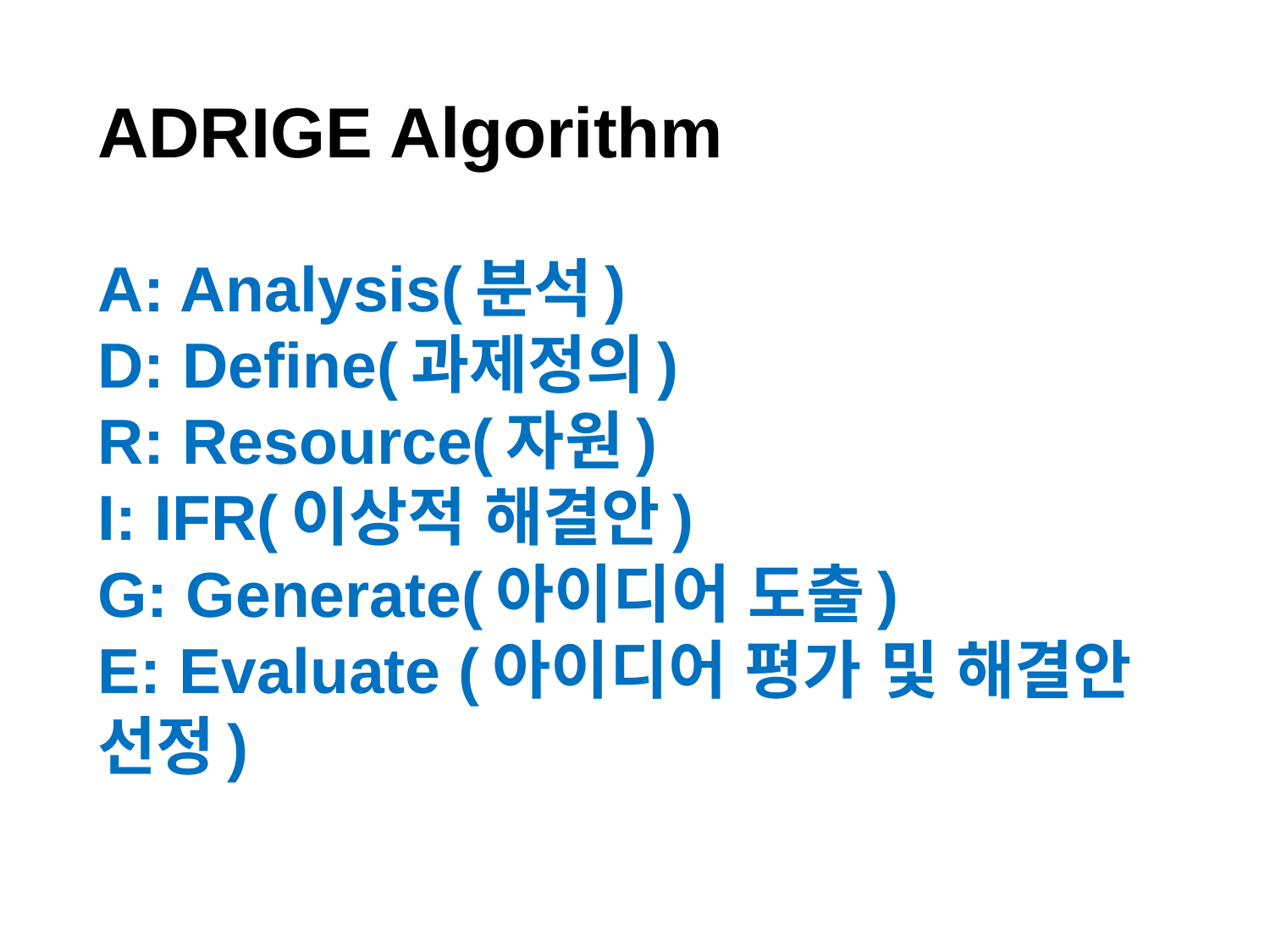

# ADRIGE Algorithm A: Analysis(분석) D: Define(과제정의) R: Resource(자원) I: IFR(이상적 해결안) G: Generate(아이디어 도출) E: Evaluate (아이디어 평가 및 해결안 선정)